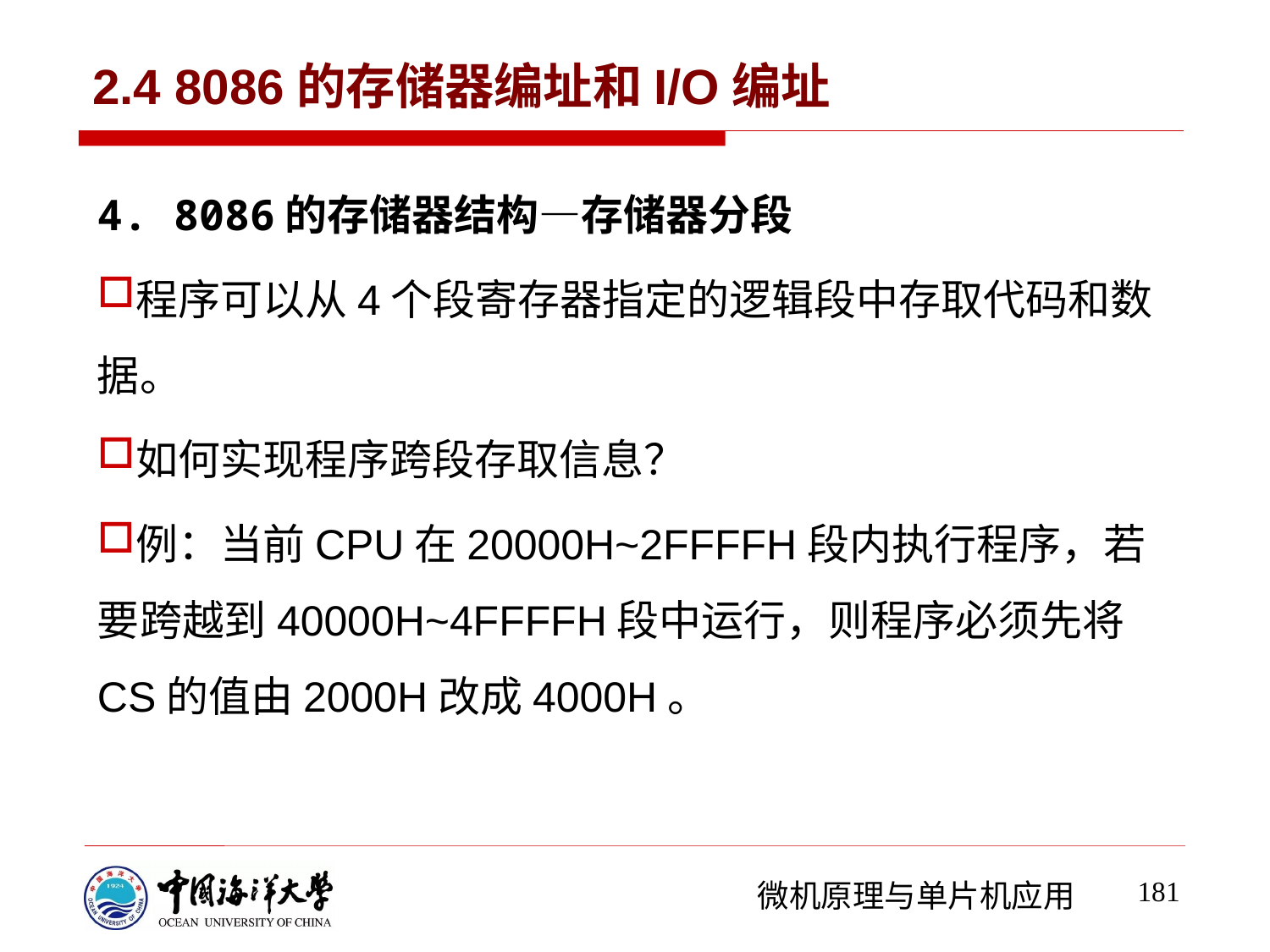

# 2.4 8086的存储器编址和I/O编址
4. 8086的存储器结构—存储器分段
程序可以从4个段寄存器指定的逻辑段中存取代码和数据。
如何实现程序跨段存取信息？
例：当前CPU在20000H~2FFFFH段内执行程序，若要跨越到40000H~4FFFFH段中运行，则程序必须先将CS的值由2000H改成4000H。

181